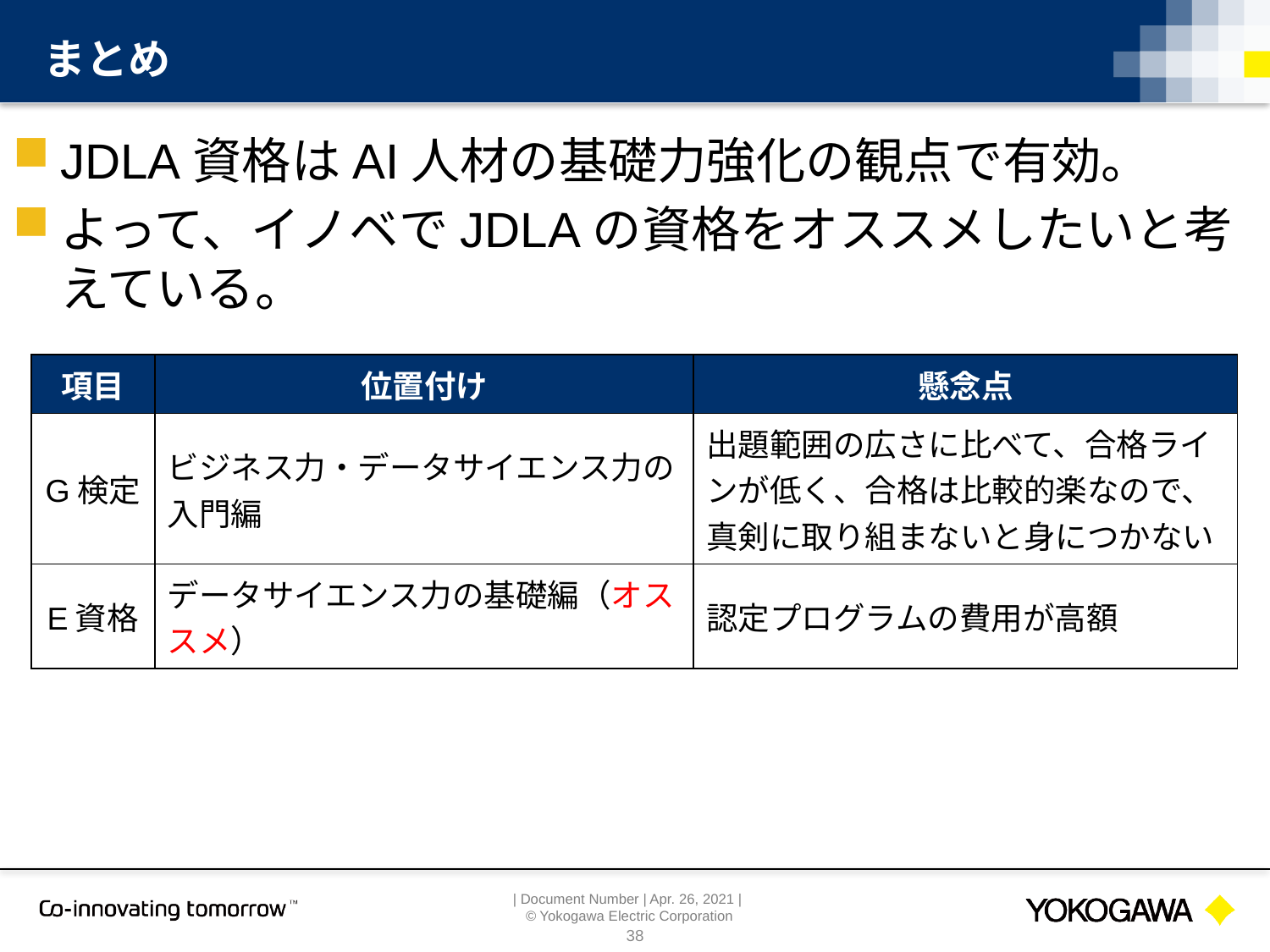

# まとめ

JDLA資格はAI人材の基礎力強化の観点で有効。
よって、イノベでJDLAの資格をオススメしたいと考えている。
| 項目 | 位置付け | 懸念点 |
| --- | --- | --- |
| G検定 | ビジネス力・データサイエンス力の入門編 | 出題範囲の広さに比べて、合格ラインが低く、合格は比較的楽なので、真剣に取り組まないと身につかない |
| E資格 | データサイエンス力の基礎編（オススメ） | 認定プログラムの費用が高額 |
38